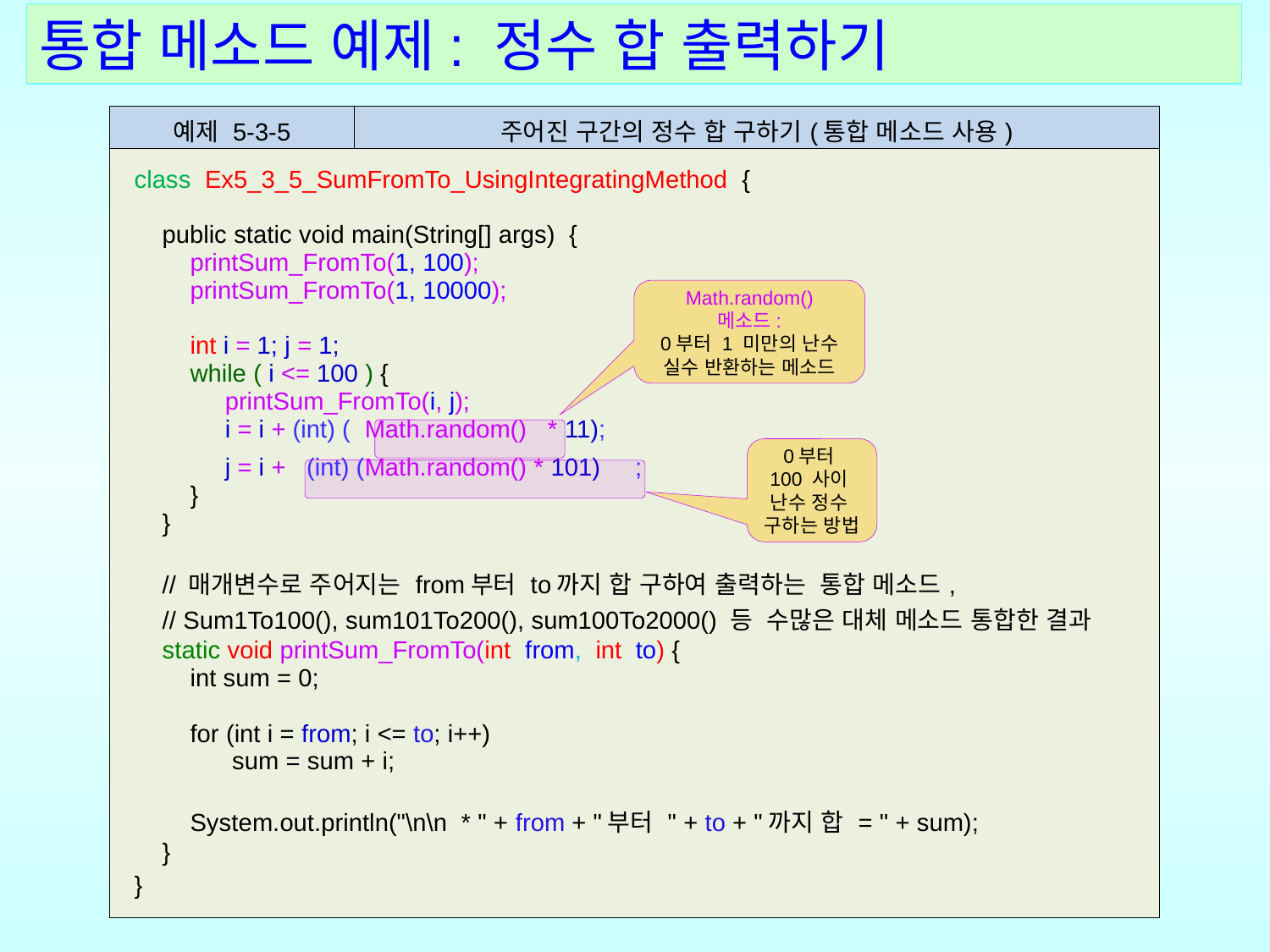

통합 메소드 예제: 정수 합 출력하기
| 예제 5-3-5 | 주어진 구간의 정수 합 구하기(통합 메소드 사용) |
| --- | --- |
| class Ex5\_3\_5\_SumFromTo\_UsingIntegratingMethod { public static void main(String[] args) { printSum\_FromTo(1, 100); printSum\_FromTo(1, 10000); int i = 1; j = 1; while ( i <= 100 ) { printSum\_FromTo(i, j); i = i + (int) ( Math.random() \* 11); j = i + (int) (Math.random() \* 101) ; } } // 매개변수로 주어지는 from부터 to까지 합 구하여 출력하는 통합 메소드, // Sum1To100(), sum101To200(), sum100To2000() 등 수많은 대체 메소드 통합한 결과 static void printSum\_FromTo(int from, int to) { int sum = 0; for (int i = from; i <= to; i++) sum = sum + i; System.out.println("\n\n \* " + from + "부터 " + to + "까지 합 = " + sum); } } | 밑변 '\*' 5개인 삼각형을 그리기(통합 메소드 사용) |
Math.random()
메소드:
 0부터 1 미만의 난수
실수 반환하는 메소드

0부터
100 사이
난수 정수
구하는 방법